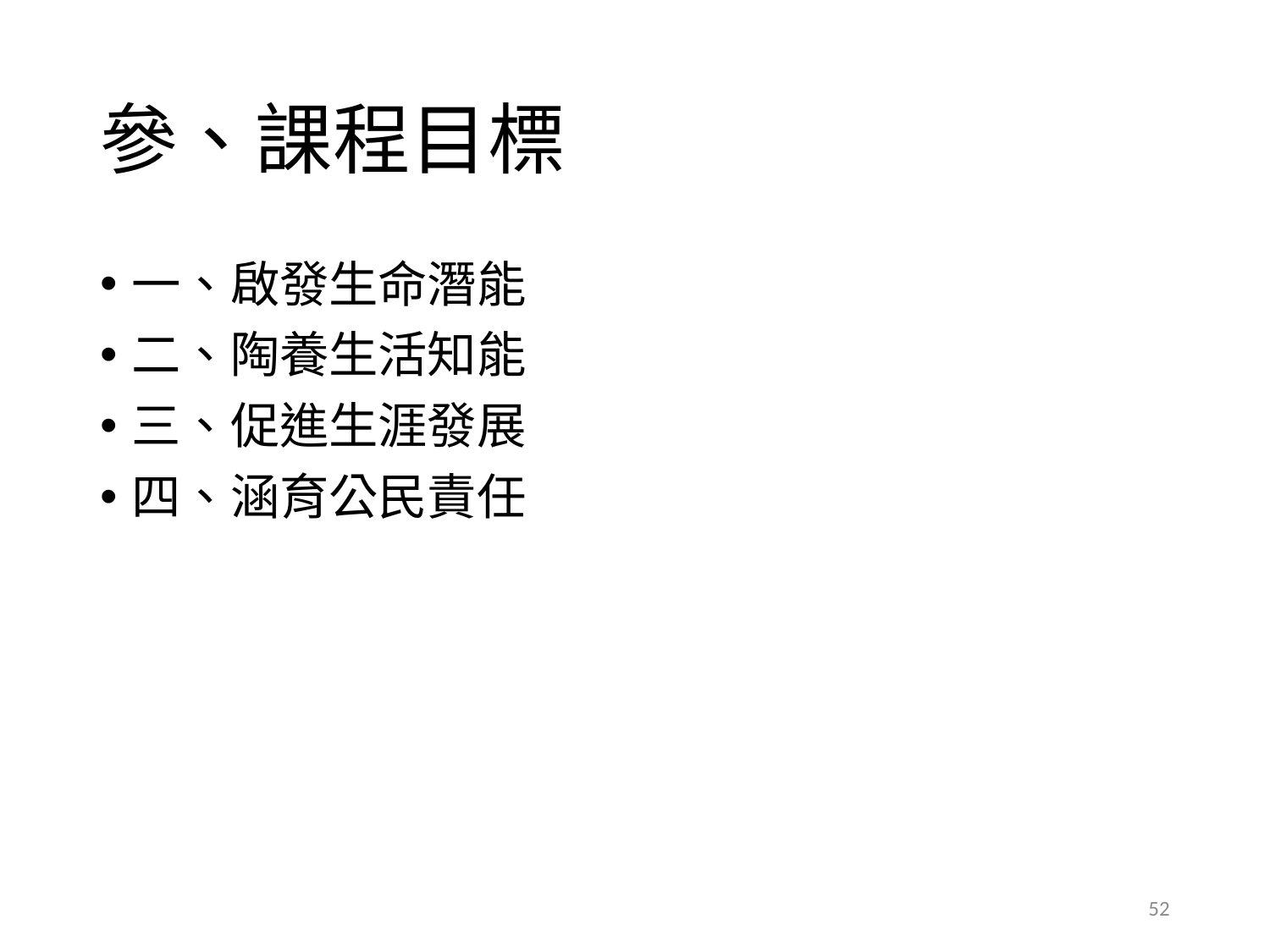

# 參、課程目標
一、啟發生命潛能
二、陶養生活知能
三、促進生涯發展
四、涵育公民責任
52